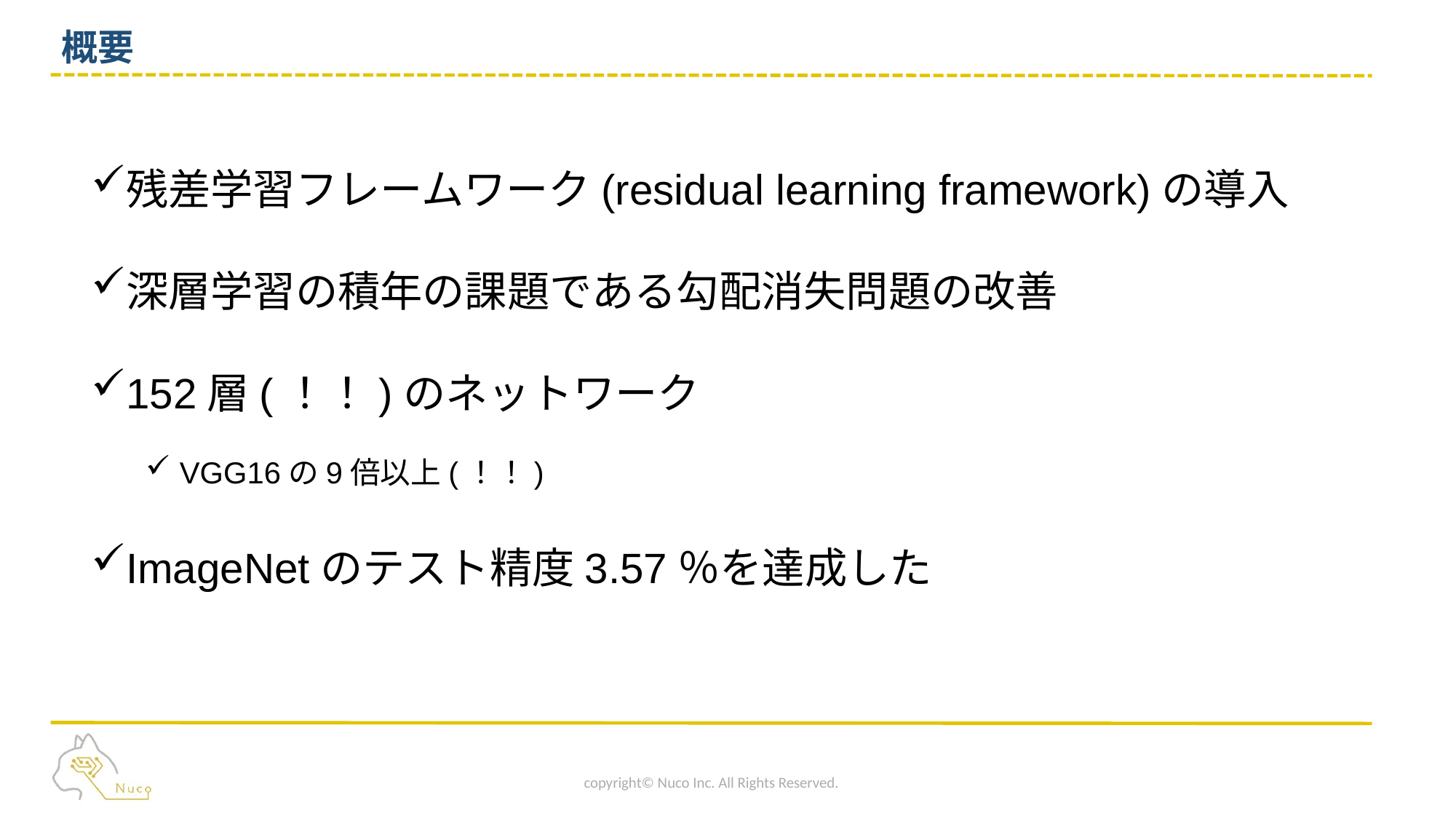

# 概要
残差学習フレームワーク(residual learning framework)の導入
深層学習の積年の課題である勾配消失問題の改善
152層(！！)のネットワーク
VGG16の9倍以上(！！)
ImageNetのテスト精度3.57％を達成した